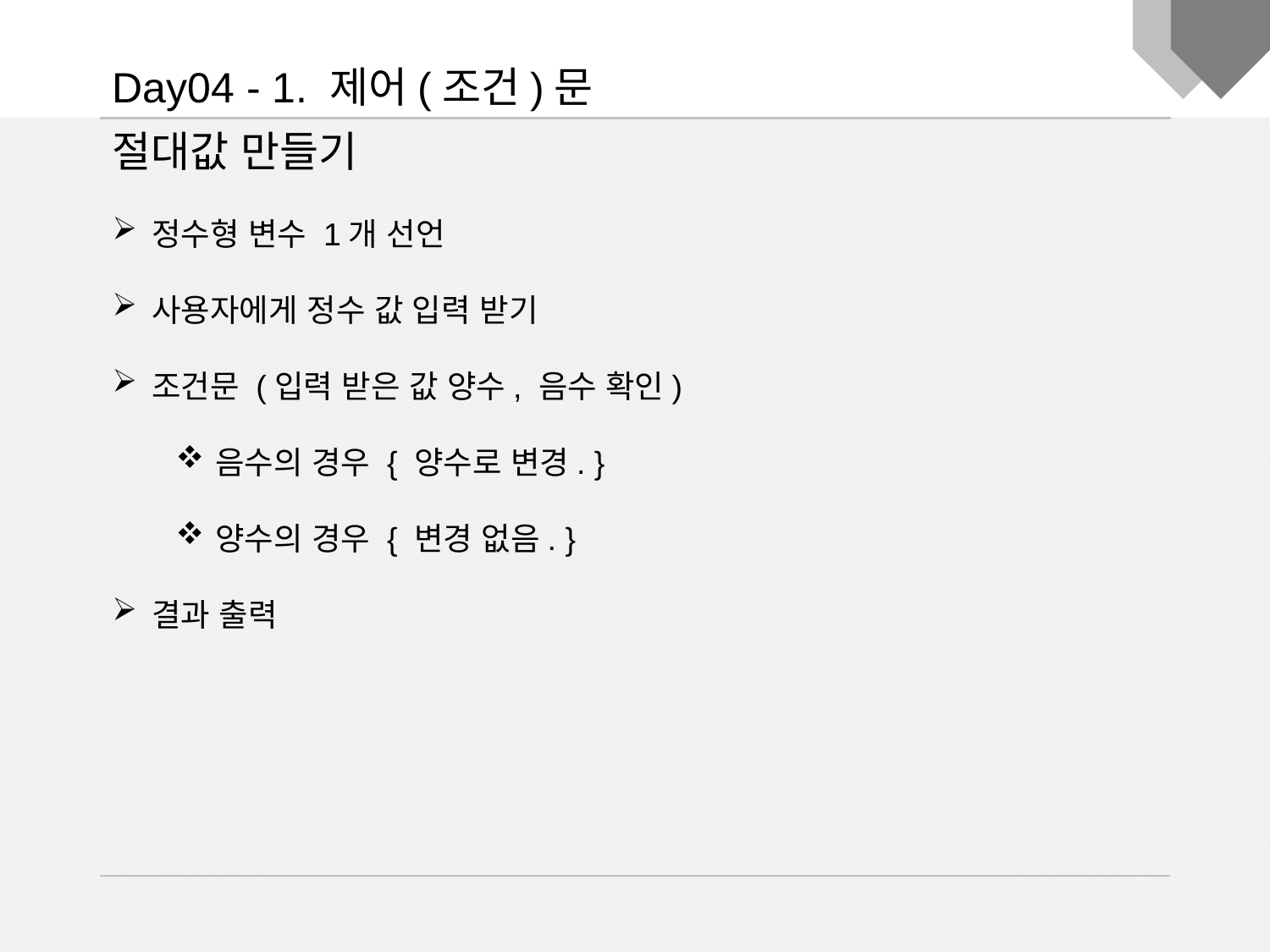

Day04 - 1. 제어(조건)문
절대값 만들기
정수형 변수 1개 선언
사용자에게 정수 값 입력 받기
조건문 (입력 받은 값 양수, 음수 확인)
음수의 경우 { 양수로 변경. }
양수의 경우 { 변경 없음. }
결과 출력